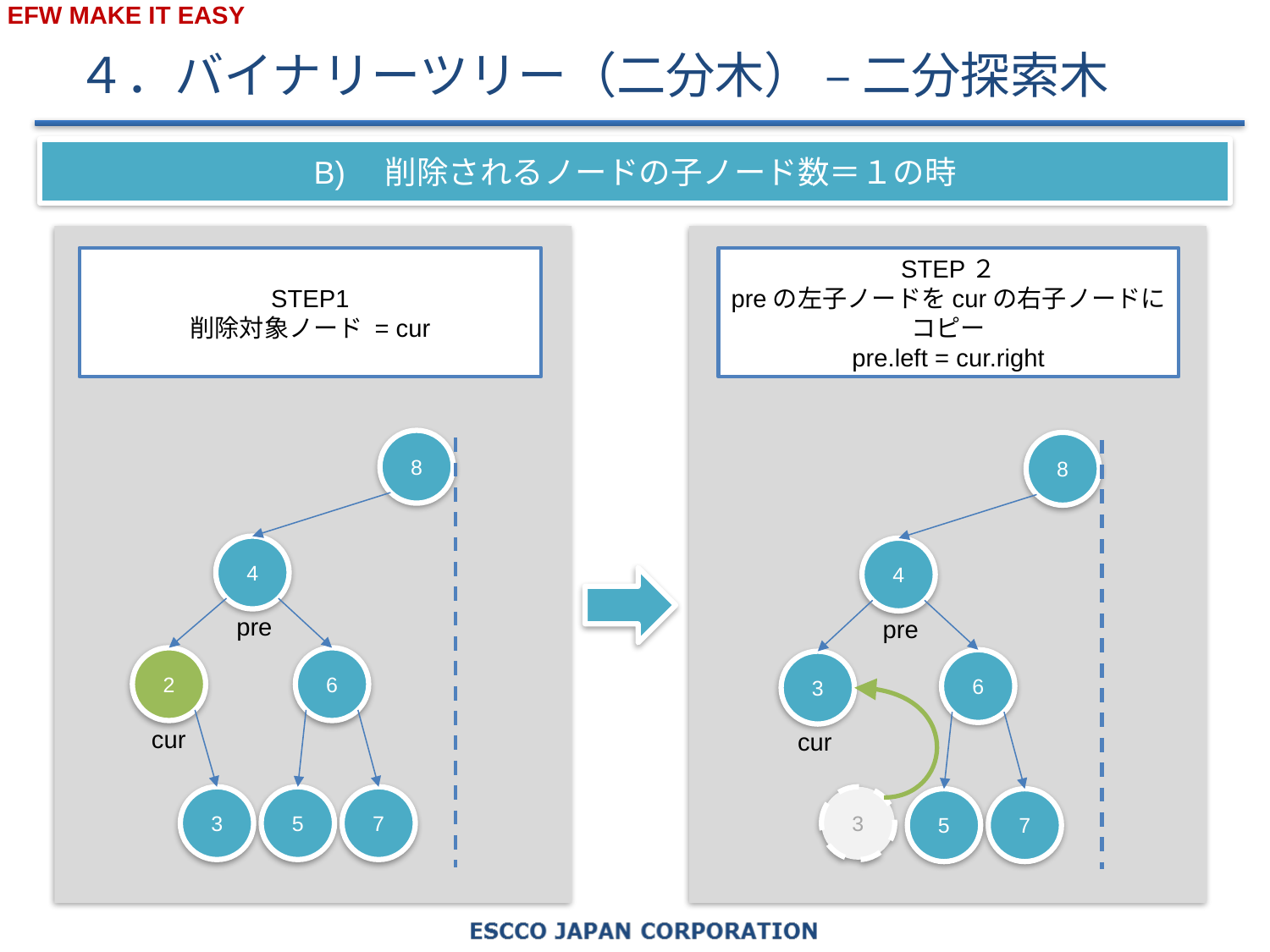

# ４．バイナリーツリー（二分木） – 二分探索木
B)　削除されるノードの子ノード数＝１の時

STEP２
preの左子ノードをcurの右子ノードにコピー
pre.left = cur.right
STEP1
削除対象ノード = cur
8
4
pre
2
6
cur
3
5
7
8
4
pre
6
3
cur
3
5
7